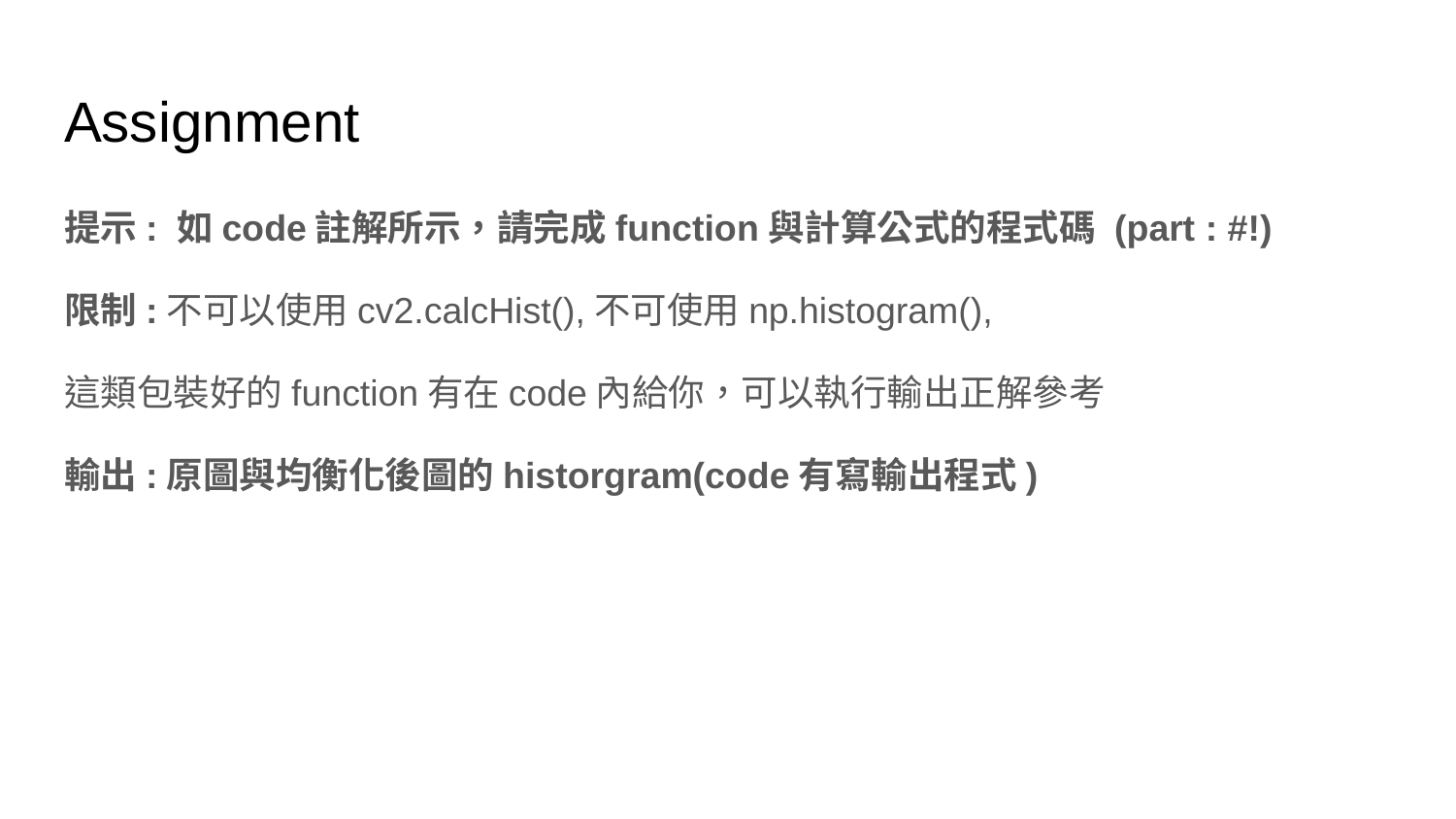

# Assignment
提示: 如code註解所示，請完成function與計算公式的程式碼 (part : #!)
限制:不可以使用cv2.calcHist(),不可使用np.histogram(),
這類包裝好的function有在code內給你，可以執行輸出正解參考
輸出:原圖與均衡化後圖的historgram(code有寫輸出程式)